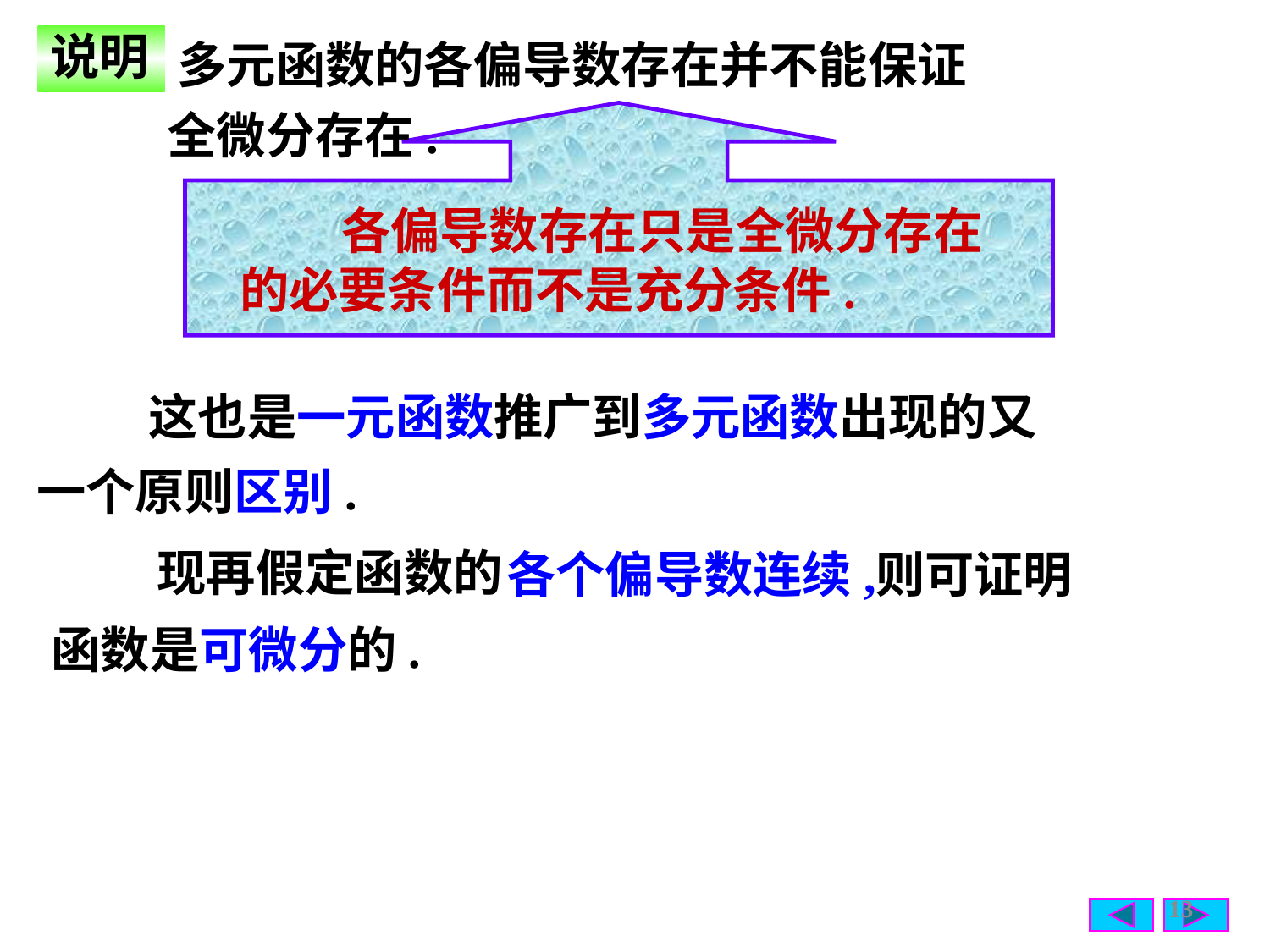

多元函数的各偏导数存在并不能保证
说明
全微分存在.

        各偏导数存在只是全微分存在的必要条件而不是充分条件.
        这也是一元函数推广到多元函数出现的又
一个原则区别.
现再假定函数的
则可证明
各个偏导数连续,
函数是可微分的.
13